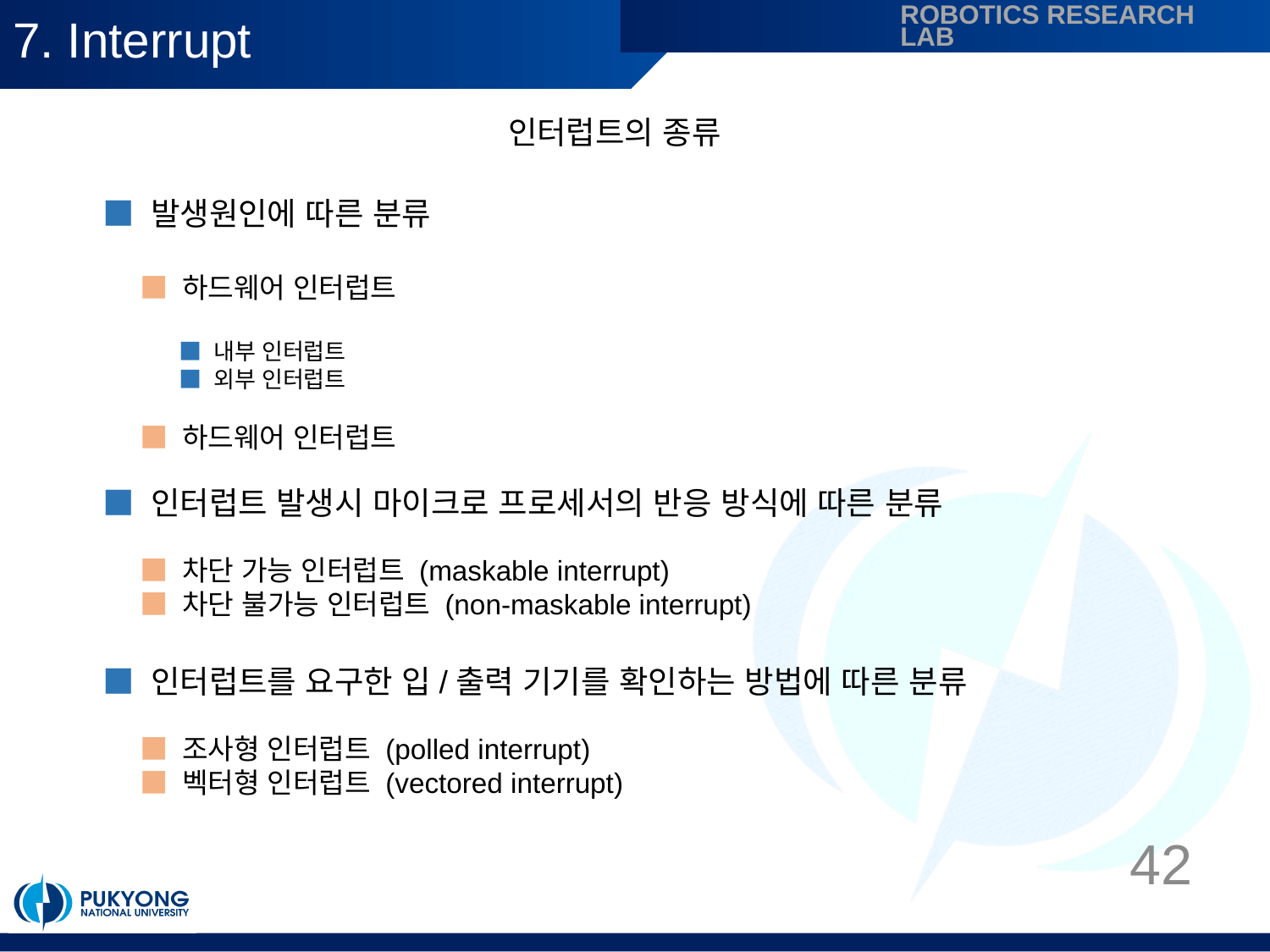

# 7. Interrupt
인터럽트의 종류
■ 발생원인에 따른 분류

     ■ 하드웨어 인터럽트

            ■ 내부 인터럽트
            ■ 외부 인터럽트

     ■ 하드웨어 인터럽트
■ 인터럽트 발생시 마이크로 프로세서의 반응 방식에 따른 분류

     ■ 차단 가능 인터럽트 (maskable interrupt)
     ■ 차단 불가능 인터럽트 (non-maskable interrupt)
■ 인터럽트를 요구한 입/출력 기기를 확인하는 방법에 따른 분류

     ■ 조사형 인터럽트 (polled interrupt)
     ■ 벡터형 인터럽트 (vectored interrupt)
42